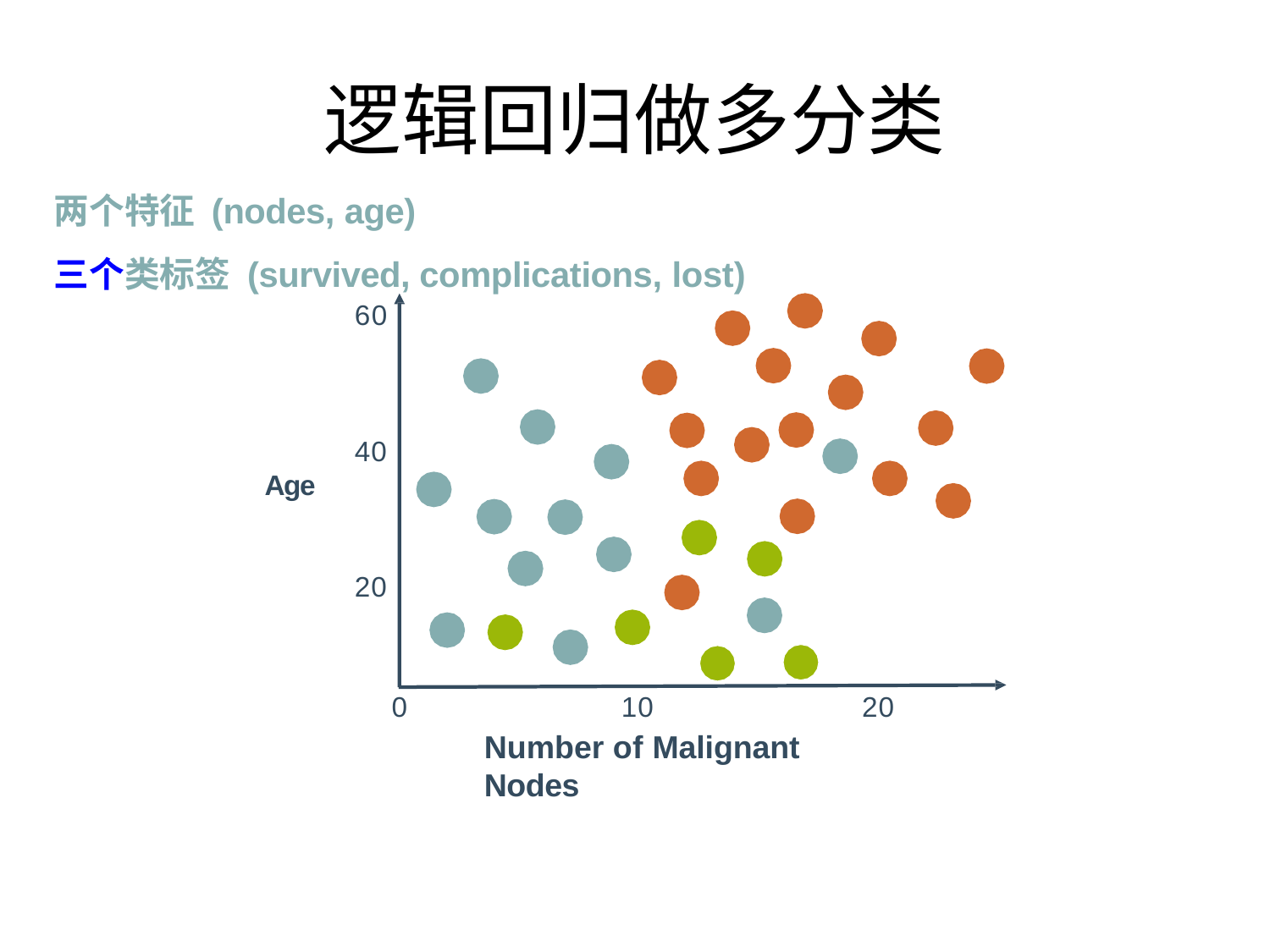

# 逻辑回归做多分类
两个特征 (nodes, age)
三个类标签 (survived, complications, lost)

60

40
Age

20

0
10
20
Number of Malignant Nodes